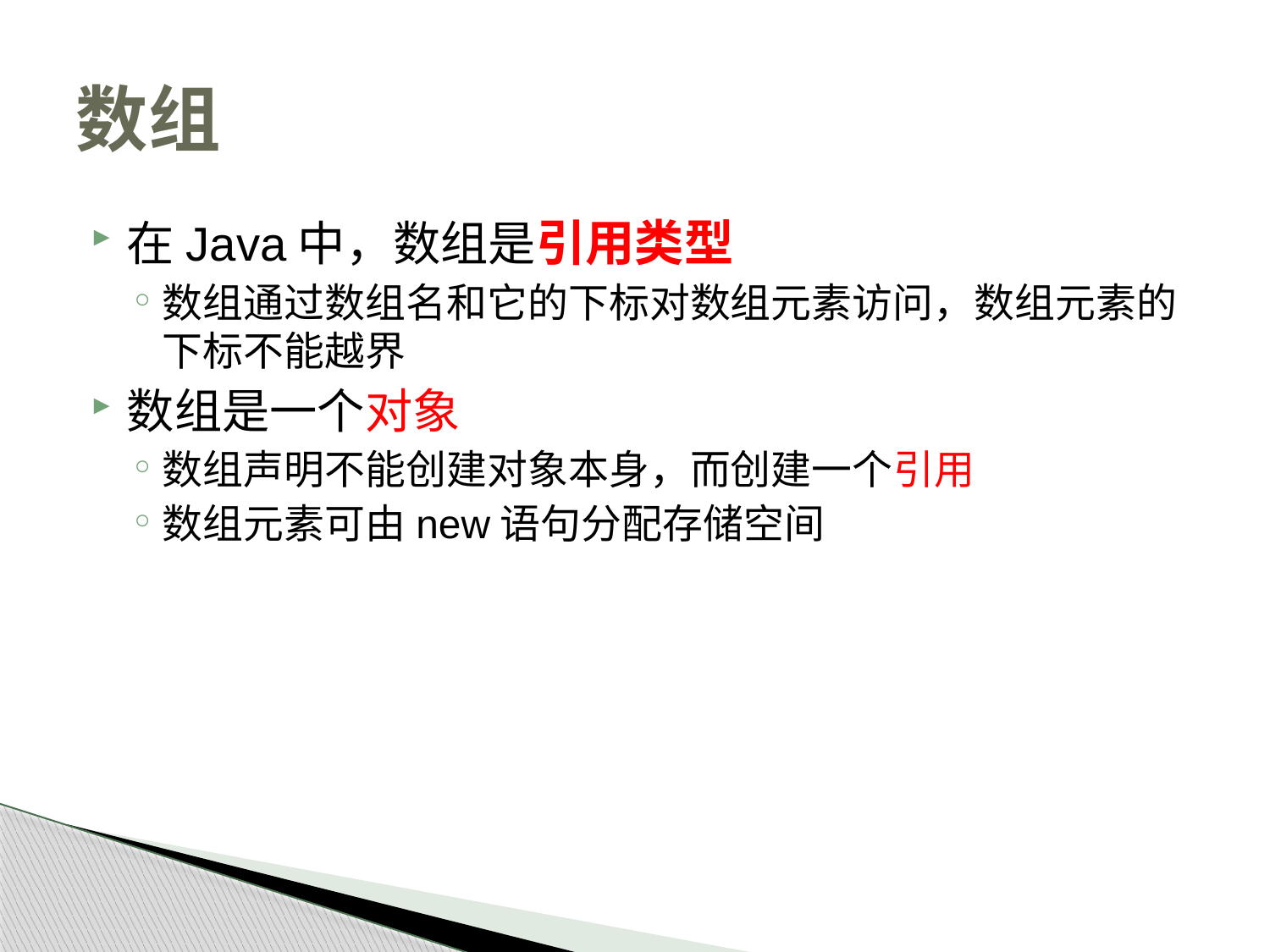

# 数组
在Java中，数组是引用类型
数组通过数组名和它的下标对数组元素访问，数组元素的下标不能越界
数组是一个对象
数组声明不能创建对象本身，而创建一个引用
数组元素可由new语句分配存储空间